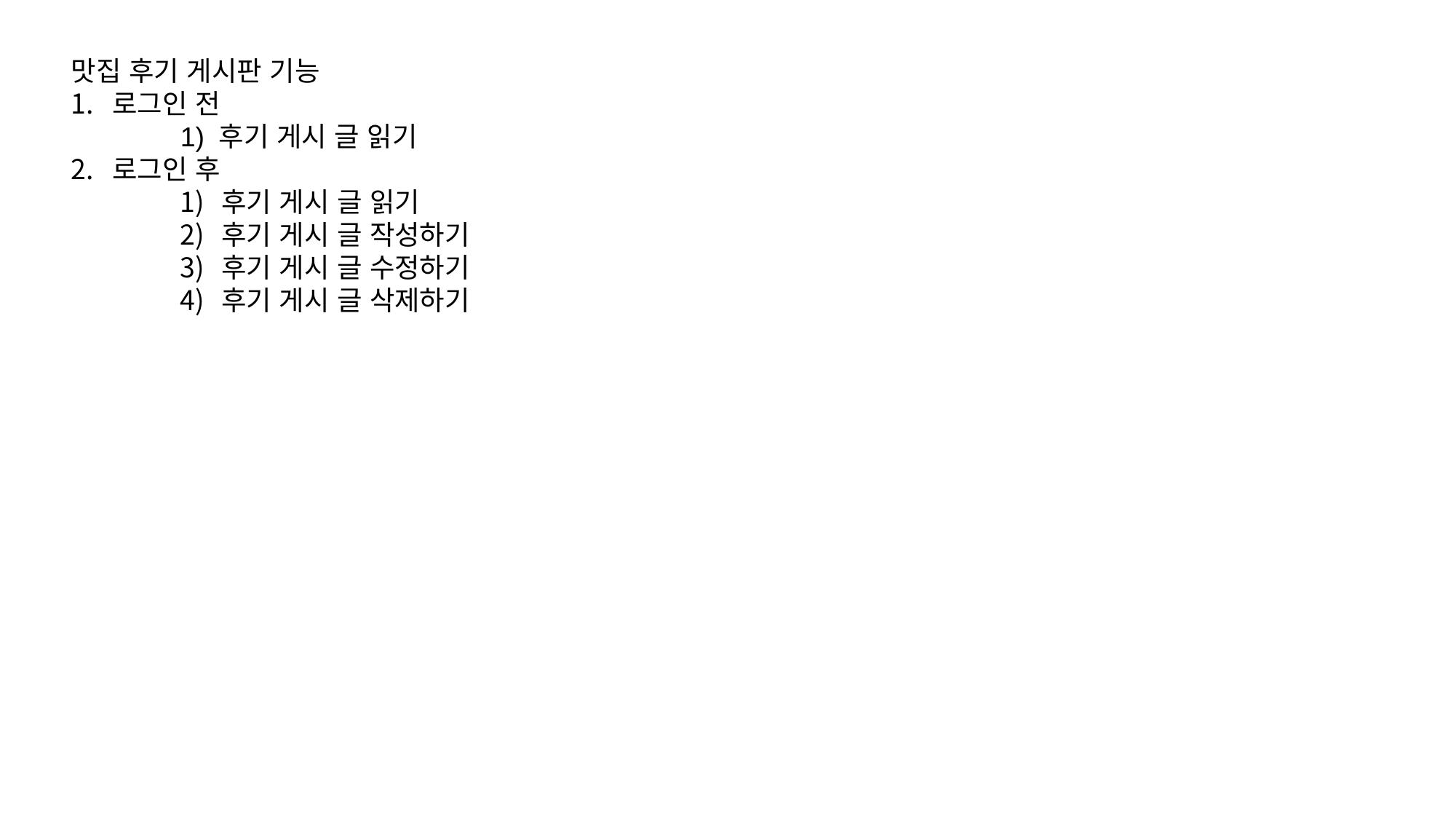

맛집 후기 게시판 기능
로그인 전
	1) 후기 게시 글 읽기
로그인 후
후기 게시 글 읽기
후기 게시 글 작성하기
후기 게시 글 수정하기
후기 게시 글 삭제하기